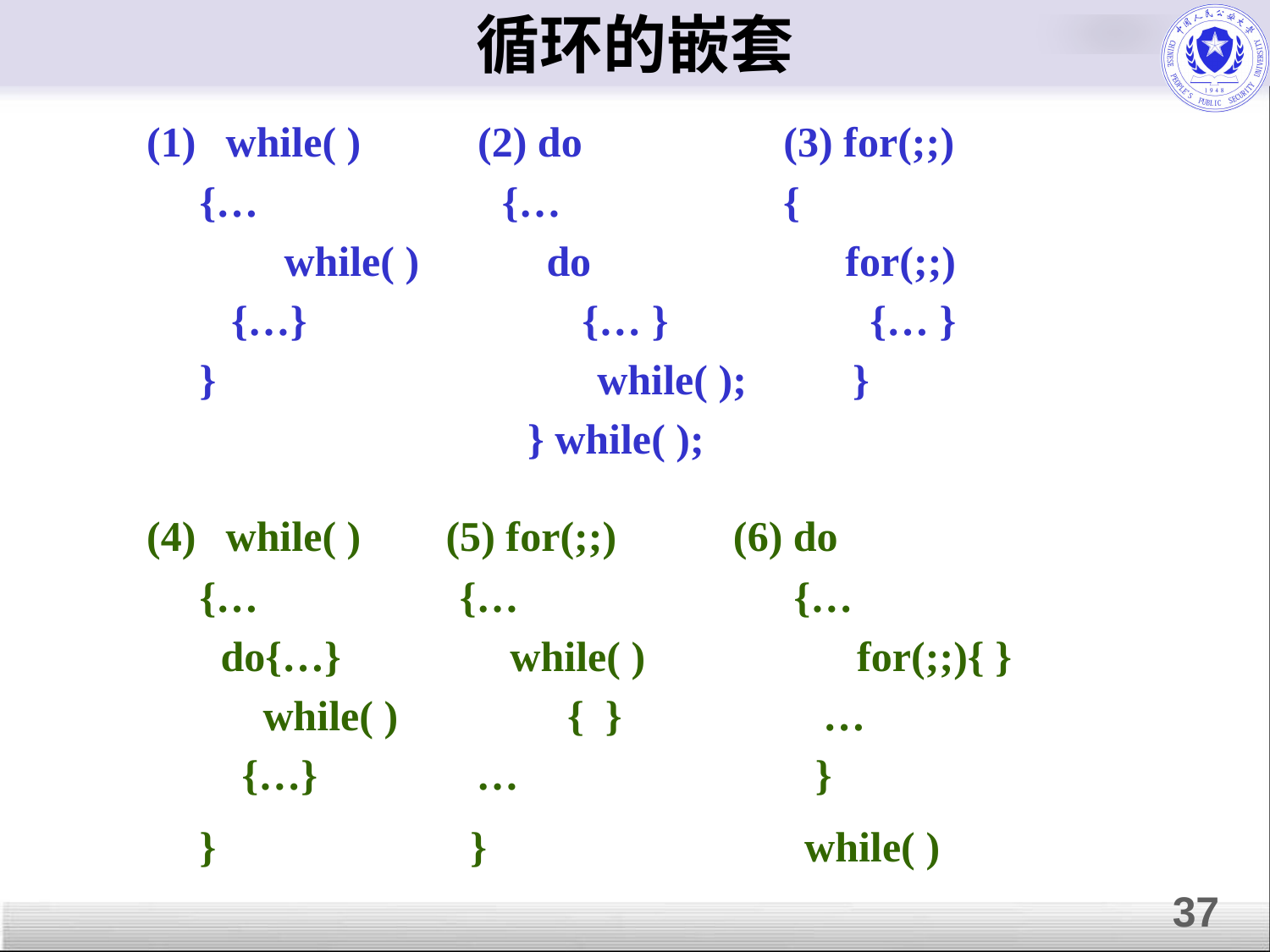

循环的嵌套
(1) while( )           (2) do                   (3) for(;;)
     {…                       {…                     {
             while( )            do                        for(;;)
        {…}                          {… }                   {… }
     }                                    while( );          }
                                    } while( );

(4) while( )        (5) for(;;)           (6) do
     {…                   {…                          {…
       do{…}                while( )                    for(;;){ }
           while( )                {  }                   …
         {…}               …                            }
     }                        }                              while( )